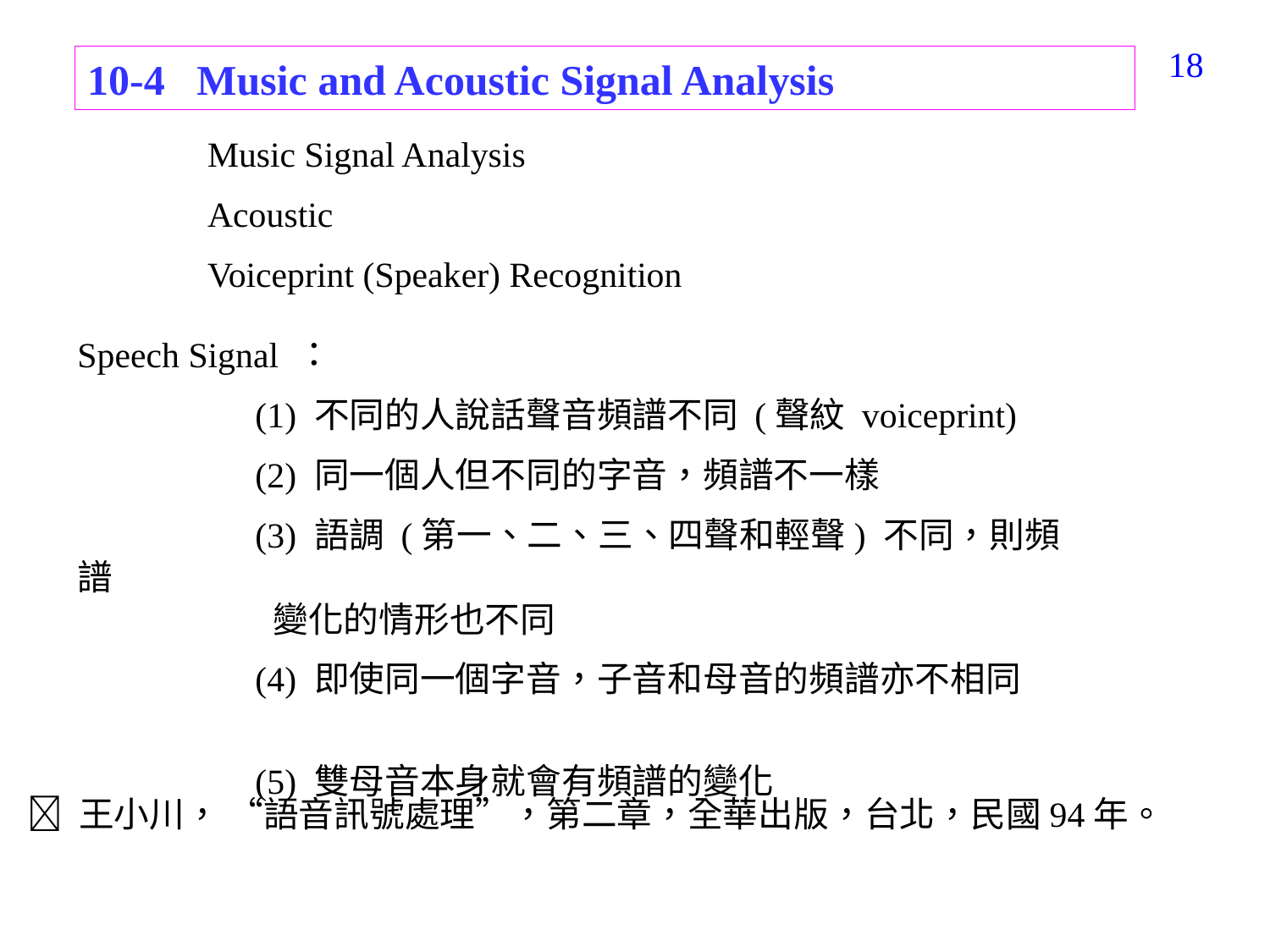

18
10-4   Music and Acoustic Signal Analysis
Music Signal Analysis
Acoustic
Voiceprint (Speaker) Recognition
Speech Signal ：
                    (1) 不同的人說話聲音頻譜不同 (聲紋 voiceprint)
                    (2) 同一個人但不同的字音，頻譜不一樣
                    (3) 語調 (第一、二、三、四聲和輕聲) 不同，則頻譜
                         變化的情形也不同
                    (4) 即使同一個字音，子音和母音的頻譜亦不相同
                    (5) 雙母音本身就會有頻譜的變化
• 王小川， “語音訊號處理”，第二章，全華出版，台北，民國94年。